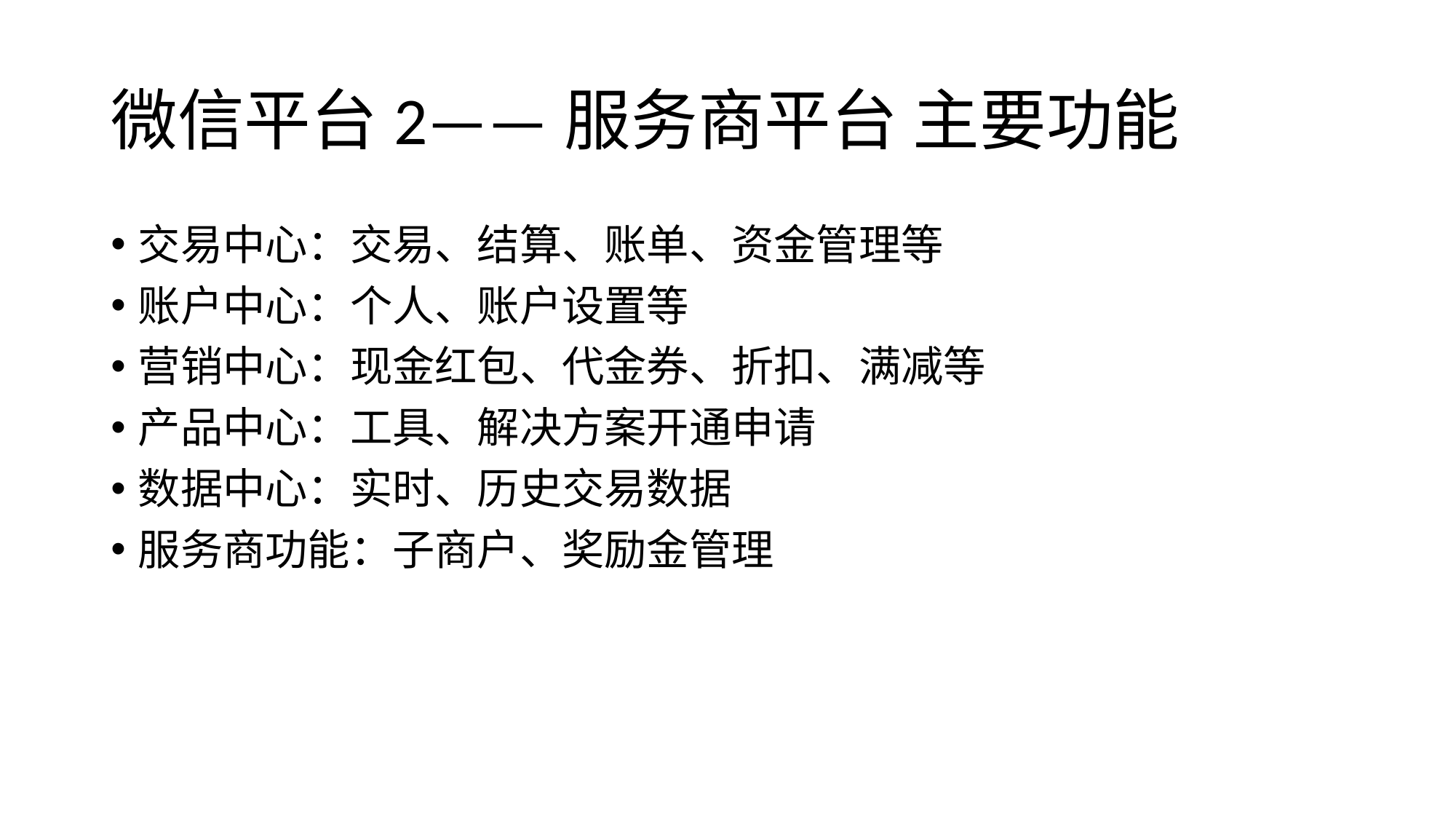

# 微信平台2——服务商平台 主要功能
交易中心：交易、结算、账单、资金管理等
账户中心：个人、账户设置等
营销中心：现金红包、代金券、折扣、满减等
产品中心：工具、解决方案开通申请
数据中心：实时、历史交易数据
服务商功能：子商户、奖励金管理